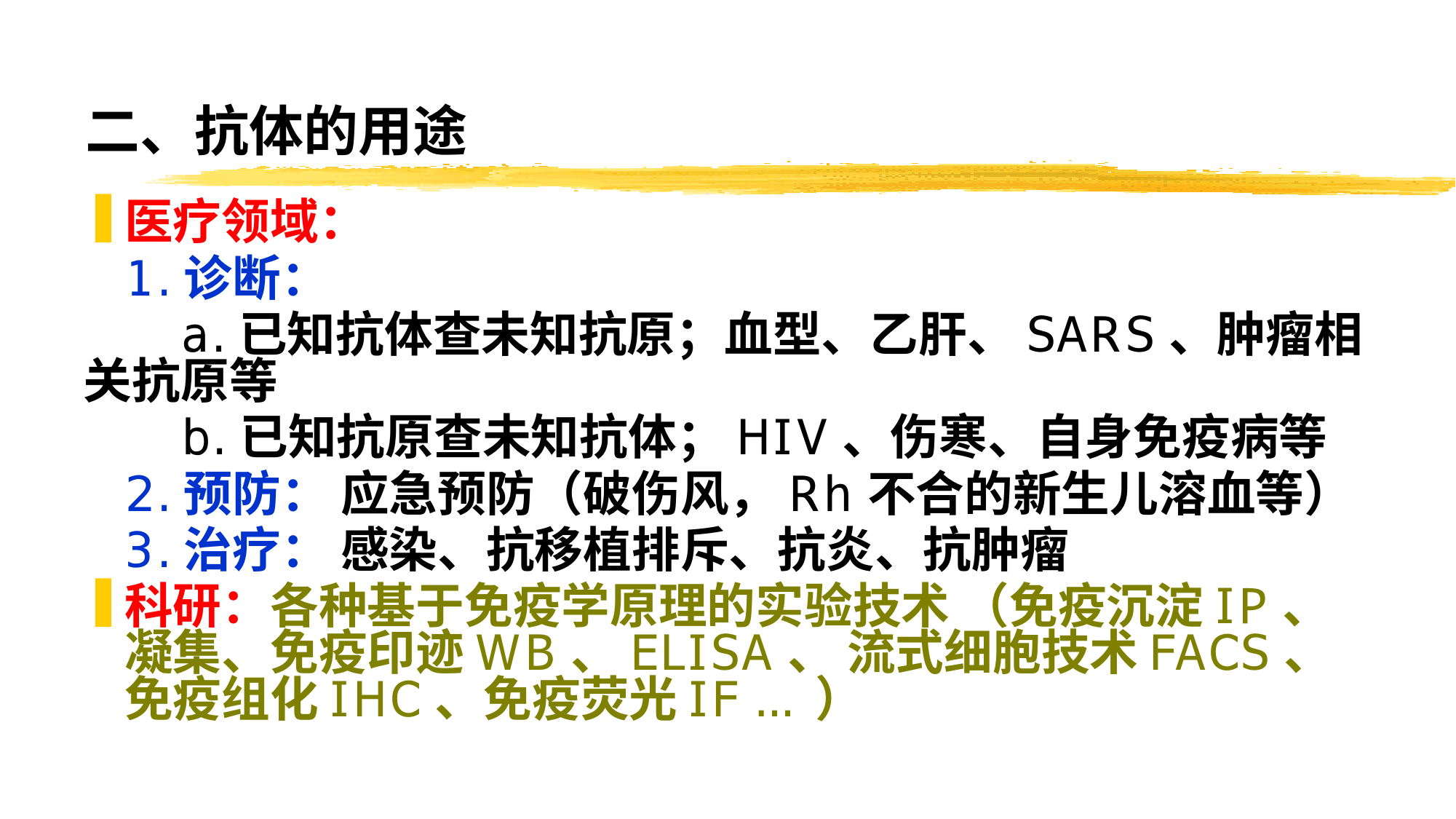

# 二、抗体的用途
医疗领域：
   1.诊断：
       a.已知抗体查未知抗原；血型、乙肝、SARS、肿瘤相关抗原等
       b.已知抗原查未知抗体；HIV、伤寒、自身免疫病等
   2.预防： 应急预防（破伤风，Rh不合的新生儿溶血等）
   3.治疗： 感染、抗移植排斥、抗炎、抗肿瘤
科研：各种基于免疫学原理的实验技术 （免疫沉淀IP、凝集、免疫印迹WB、ELISA、 流式细胞技术FACS、 免疫组化IHC、免疫荧光IF …）